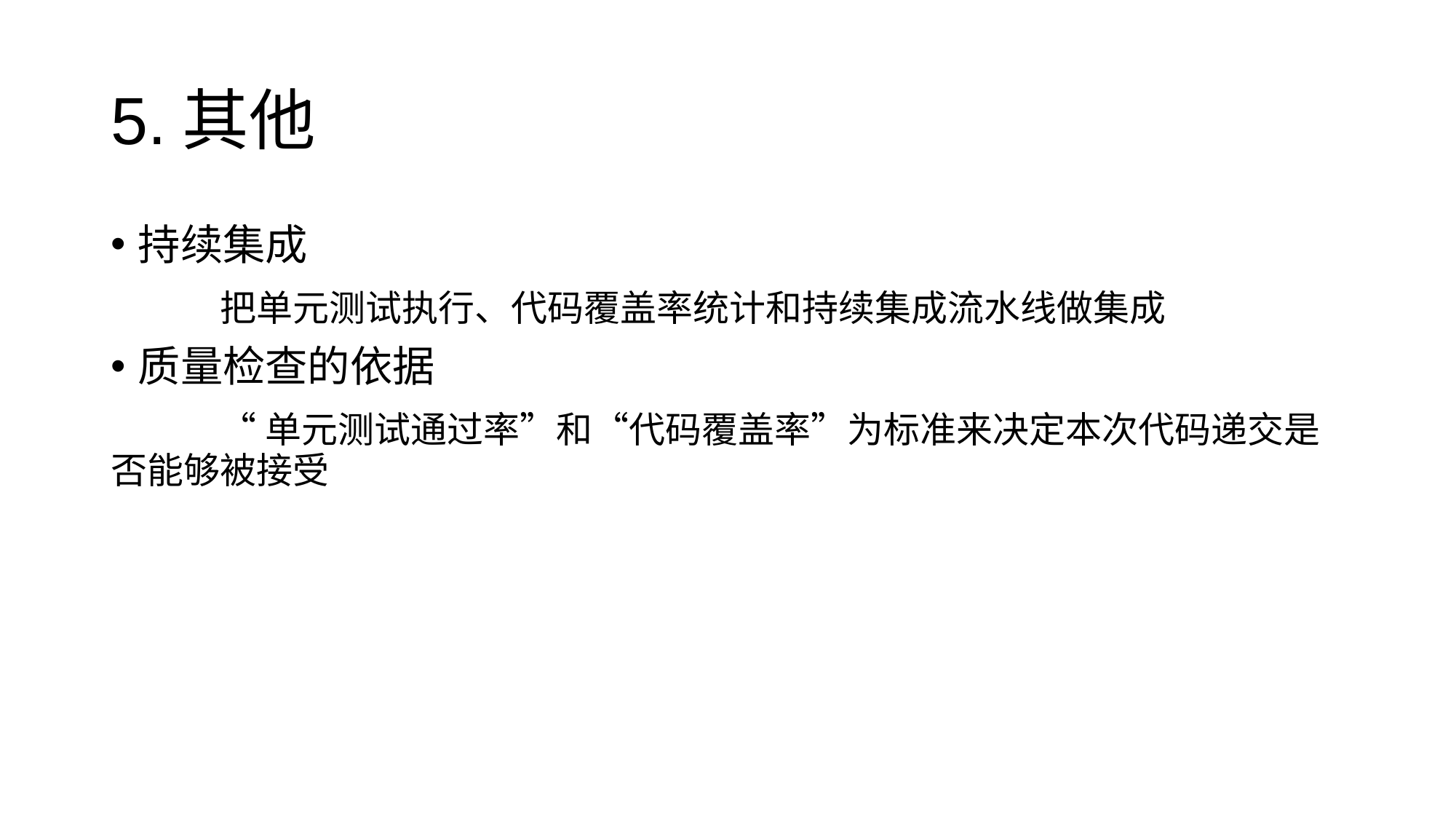

# 5.其他
持续集成
	把单元测试执行、代码覆盖率统计和持续集成流水线做集成
质量检查的依据
	“单元测试通过率”和“代码覆盖率”为标准来决定本次代码递交是否能够被接受